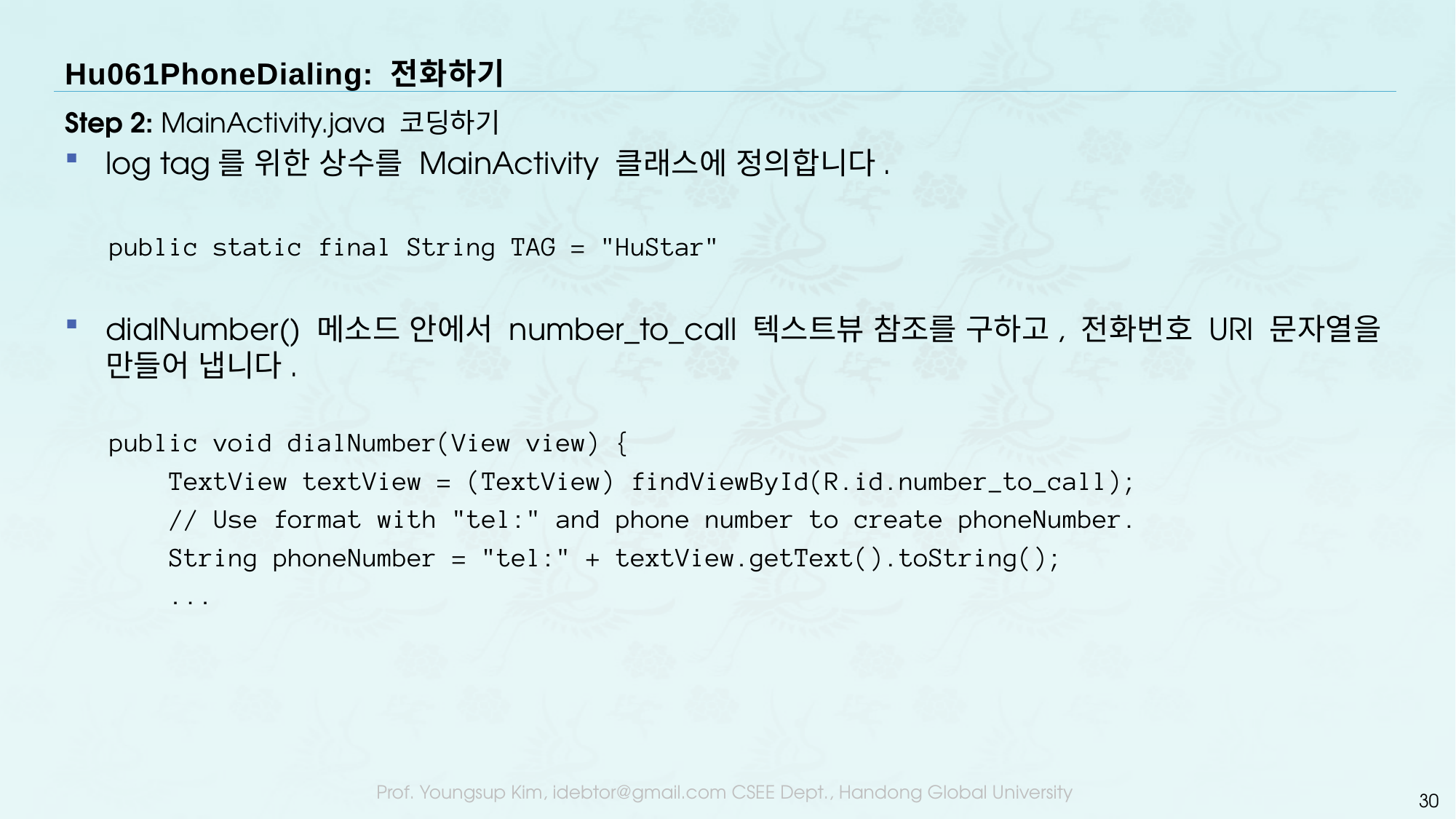

# Hu061PhoneDialing: 전화하기
Step 2: MainActivity.java 코딩하기
log tag를 위한 상수를 MainActivity 클래스에 정의합니다.

   public static final String TAG = "HuStar"

dialNumber() 메소드 안에서 number_to_call 텍스트뷰 참조를 구하고, 전화번호 URI 문자열을 만들어 냅니다.
   public void dialNumber(View view) {
       TextView textView = (TextView) findViewById(R.id.number_to_call);
       // Use format with "tel:" and phone number to create phoneNumber.
       String phoneNumber = "tel:" + textView.getText().toString();
       ...

30